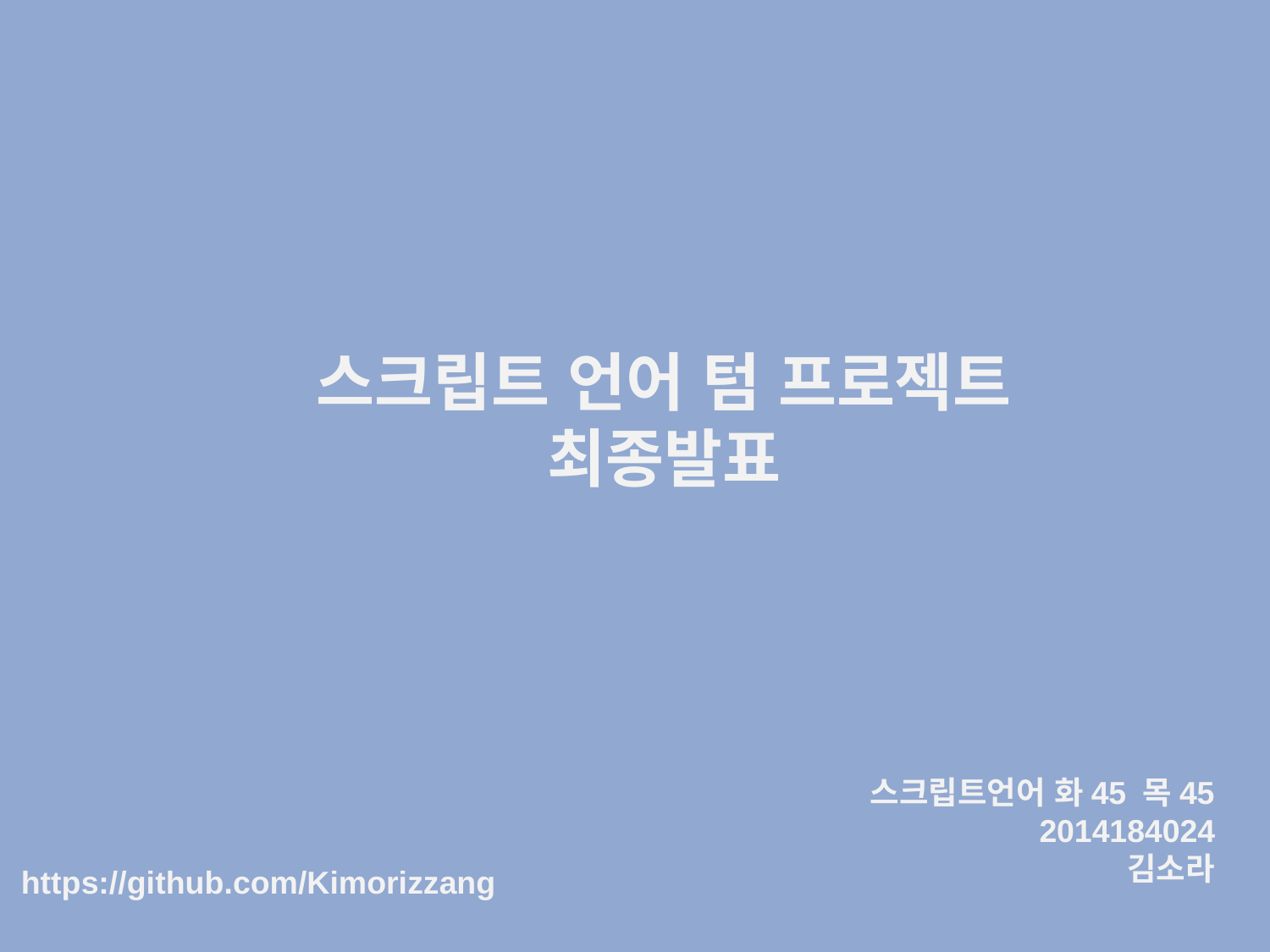

스크립트 언어 텀 프로젝트
최종발표
스크립트언어 화45 목45
2014184024
김소라
https://github.com/Kimorizzang